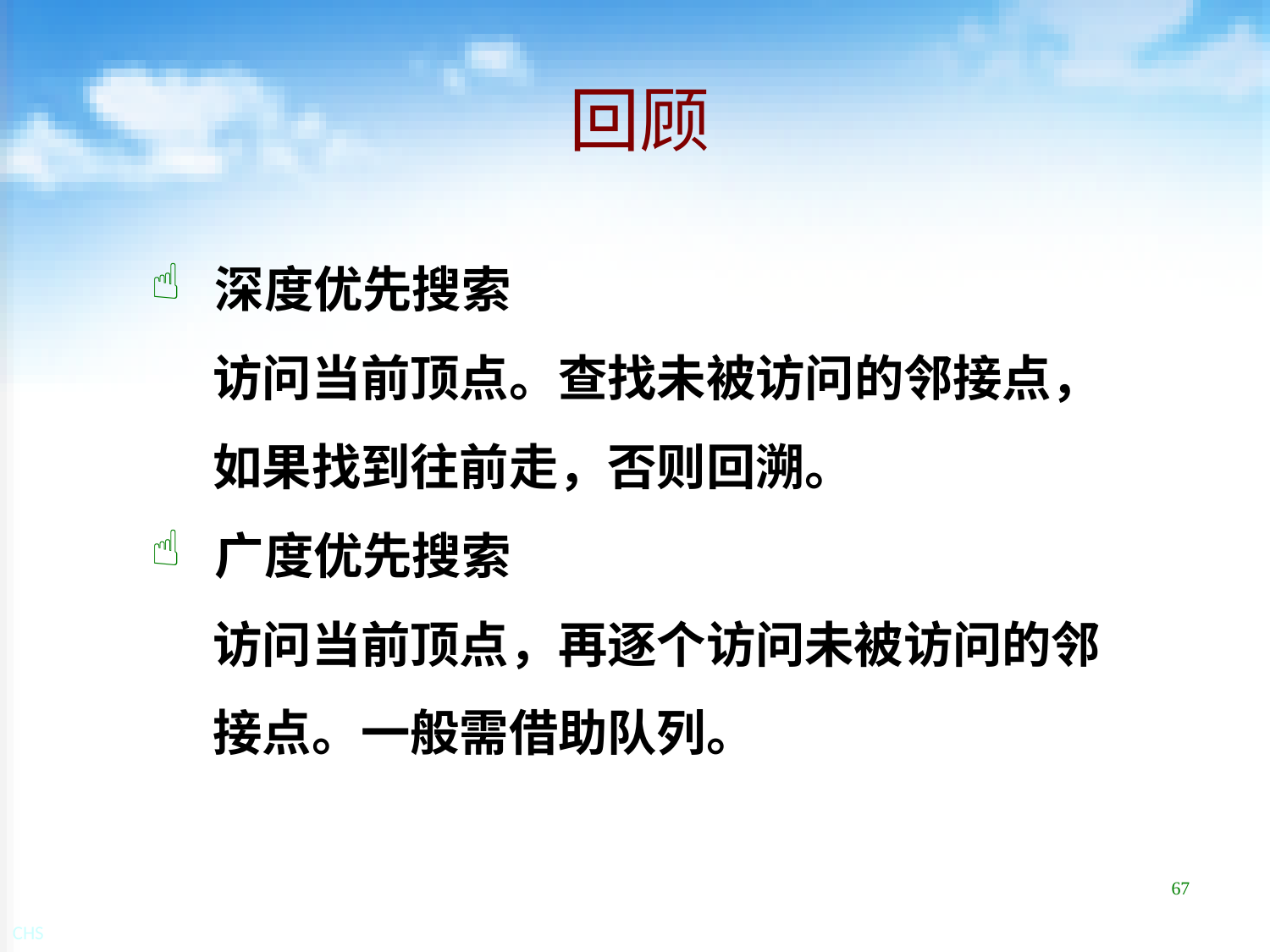

# 回顾
深度优先搜索
访问当前顶点。查找未被访问的邻接点，如果找到往前走，否则回溯。
广度优先搜索
访问当前顶点，再逐个访问未被访问的邻接点。一般需借助队列。
67